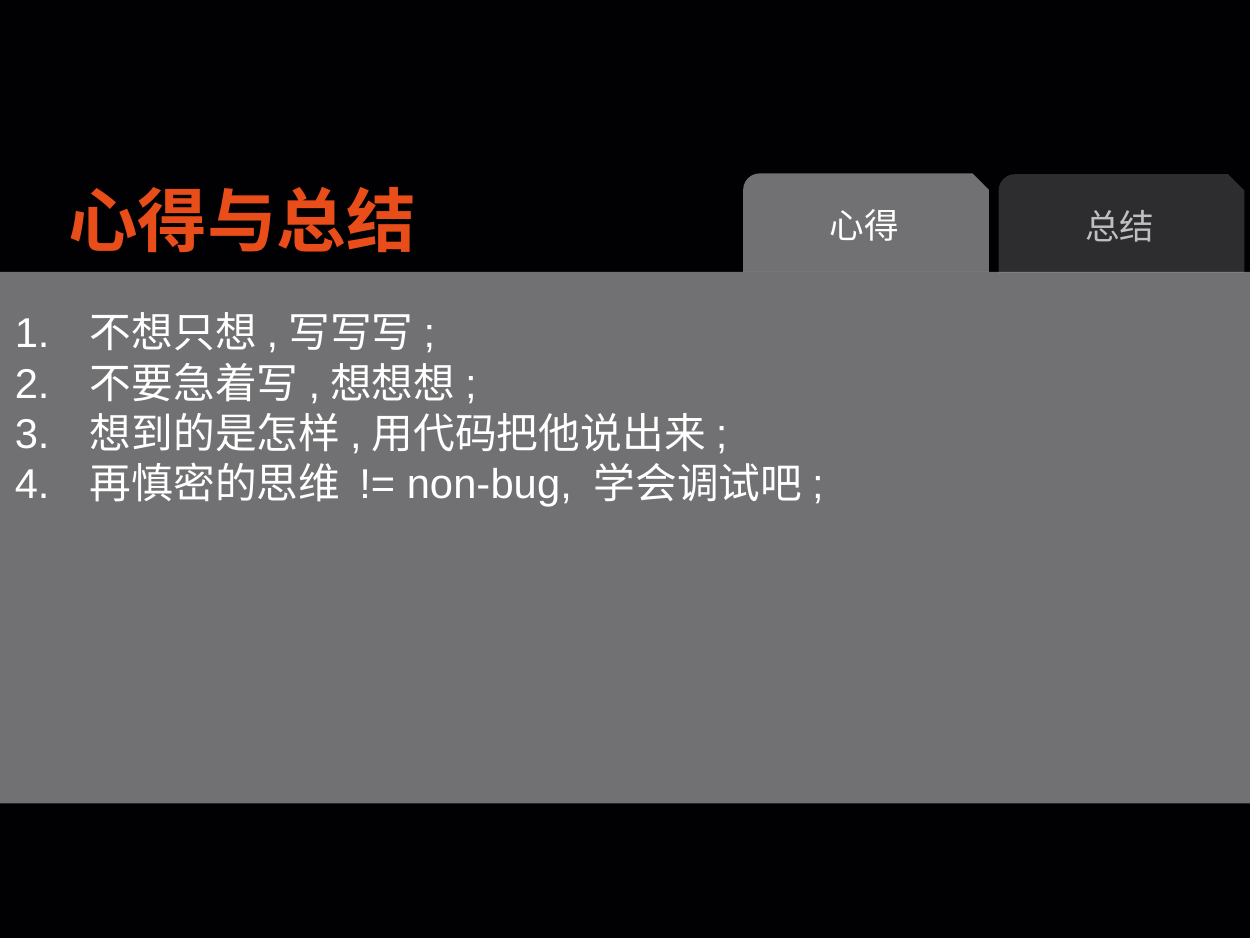

心得与总结
心得
总结
不想只想,写写写;
不要急着写,想想想;
想到的是怎样,用代码把他说出来;
再慎密的思维 != non-bug, 学会调试吧;